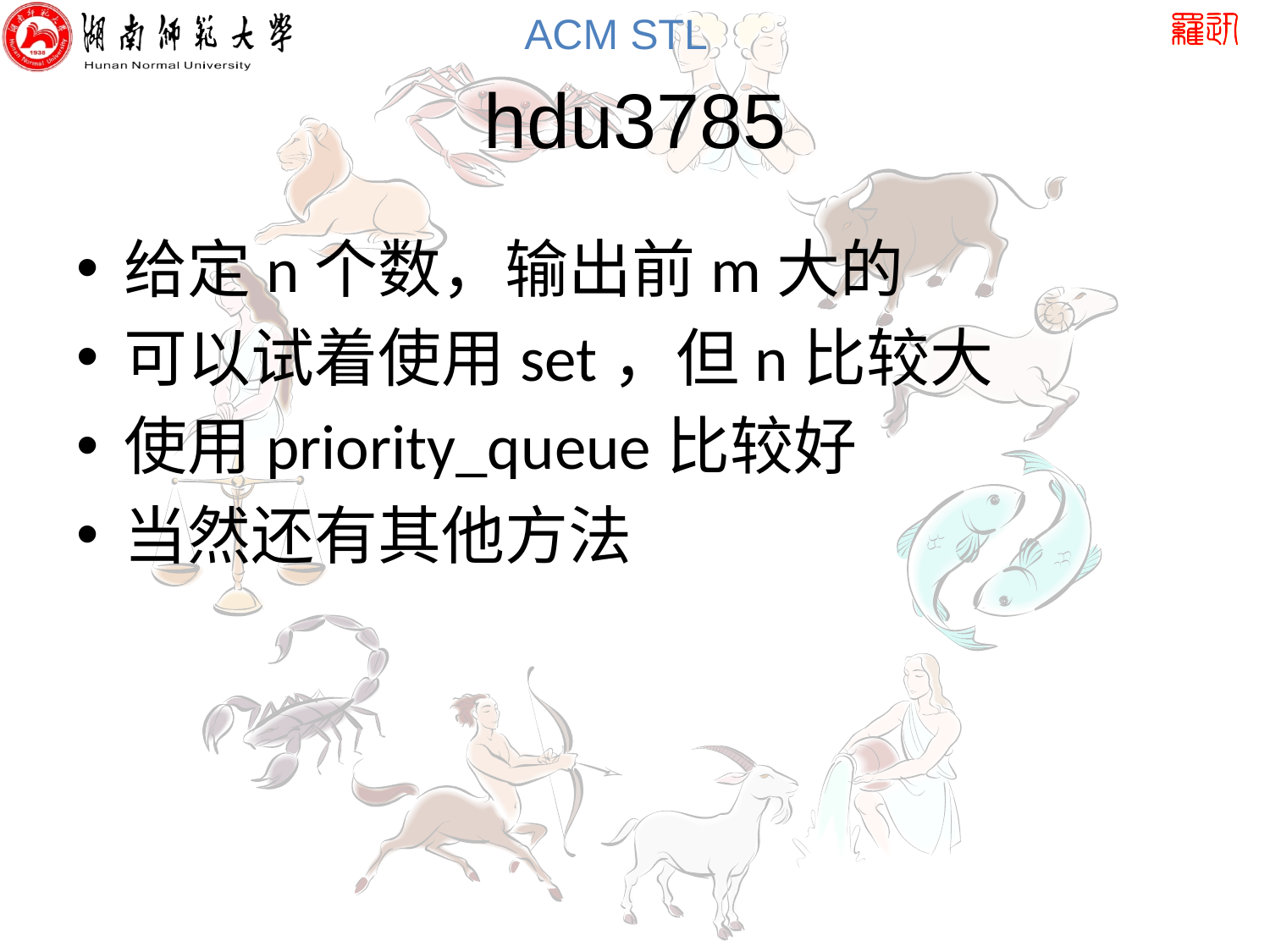

# hdu3785
给定n个数，输出前m大的
可以试着使用set，但n比较大
使用priority_queue比较好
当然还有其他方法